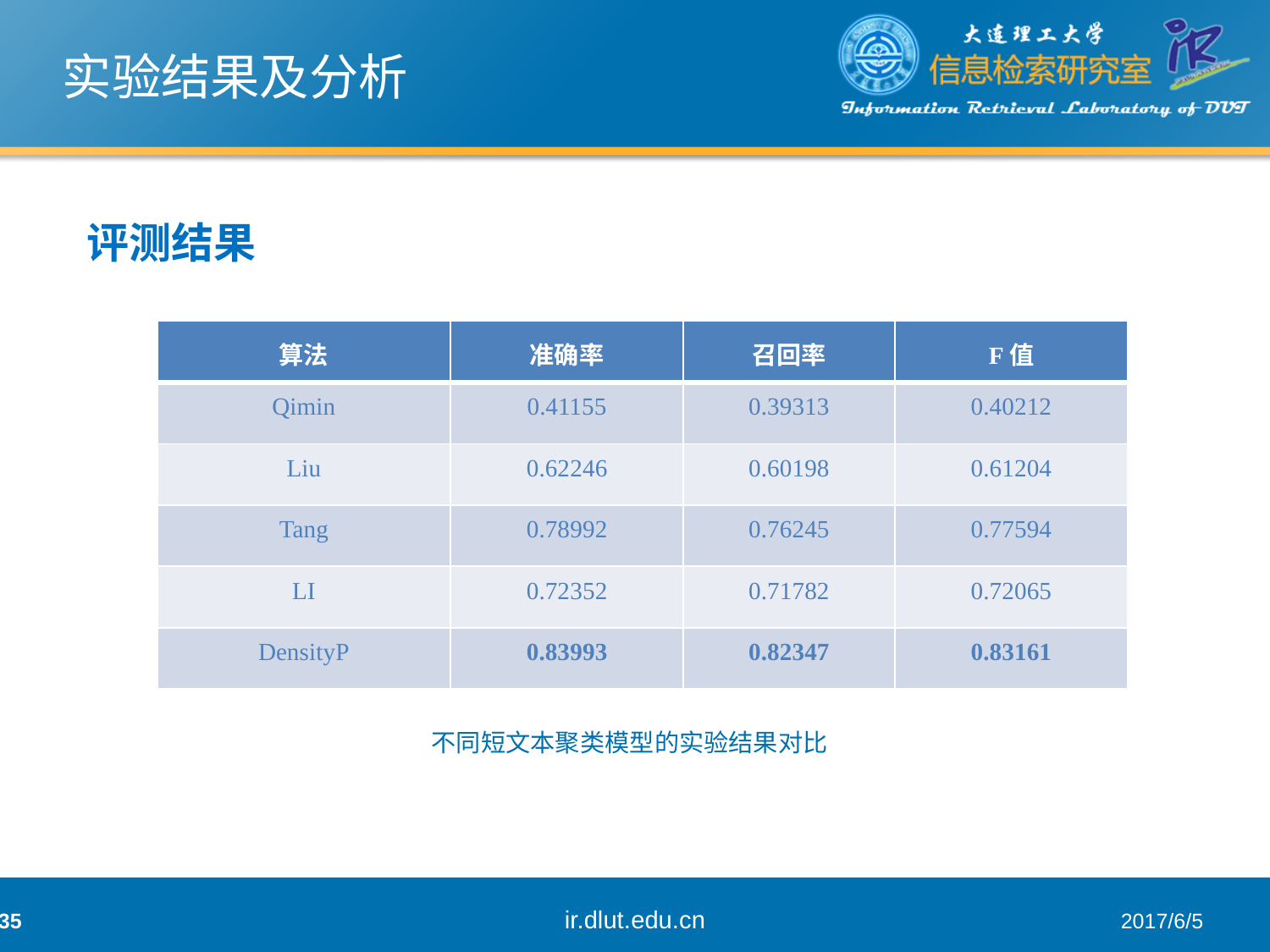

# 实验结果及分析
评测结果
| 算法 | 准确率 | 召回率 | F值 |
| --- | --- | --- | --- |
| Qimin | 0.41155 | 0.39313 | 0.40212 |
| Liu | 0.62246 | 0.60198 | 0.61204 |
| Tang | 0.78992 | 0.76245 | 0.77594 |
| LI | 0.72352 | 0.71782 | 0.72065 |
| DensityP | 0.83993 | 0.82347 | 0.83161 |
      不同短文本聚类模型的实验结果对比